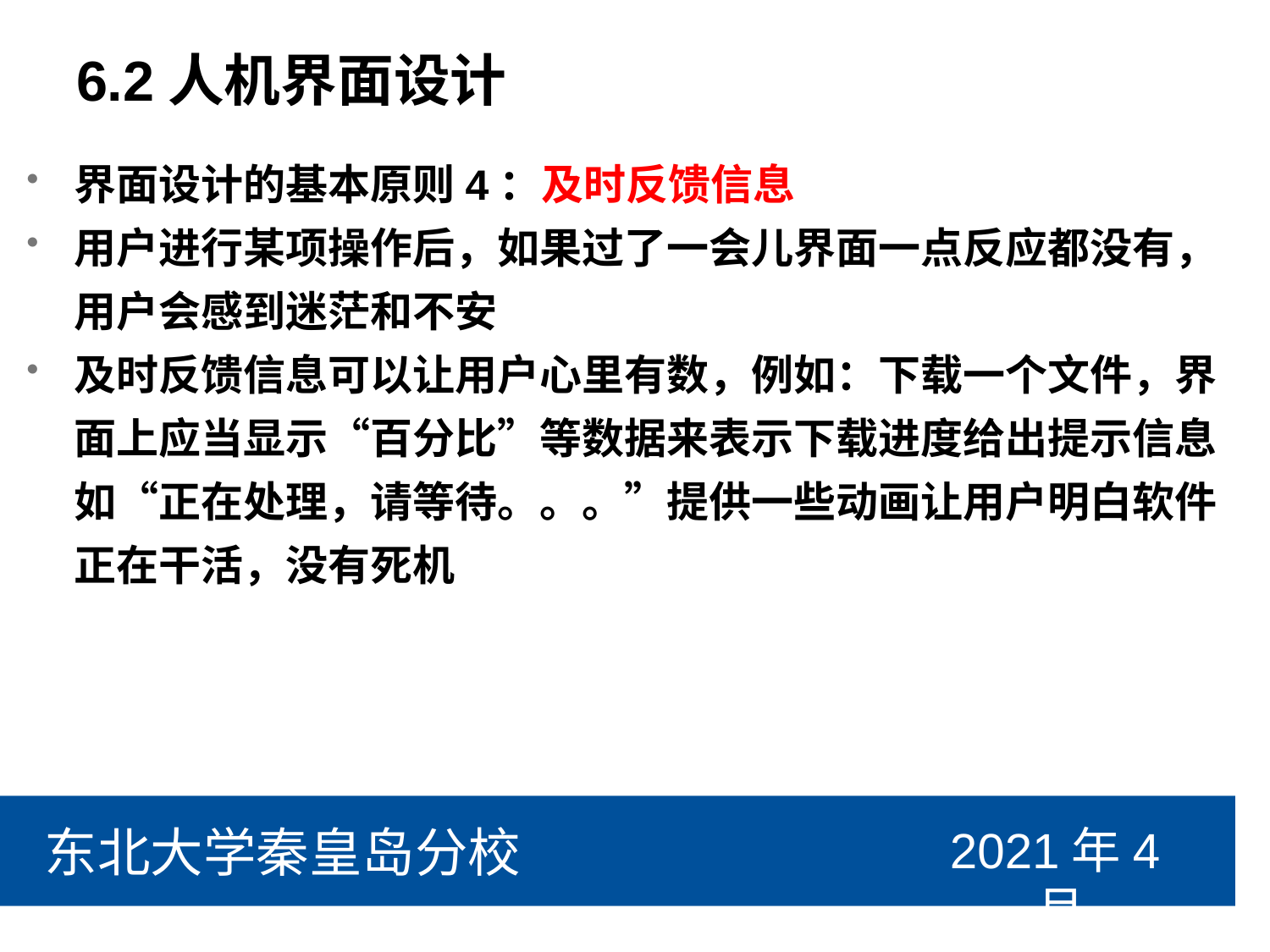

# 6.2人机界面设计
界面设计的基本原则4：及时反馈信息
用户进行某项操作后，如果过了一会儿界面一点反应都没有，用户会感到迷茫和不安
及时反馈信息可以让用户心里有数，例如：下载一个文件，界面上应当显示“百分比”等数据来表示下载进度给出提示信息如“正在处理，请等待。。。”提供一些动画让用户明白软件正在干活，没有死机